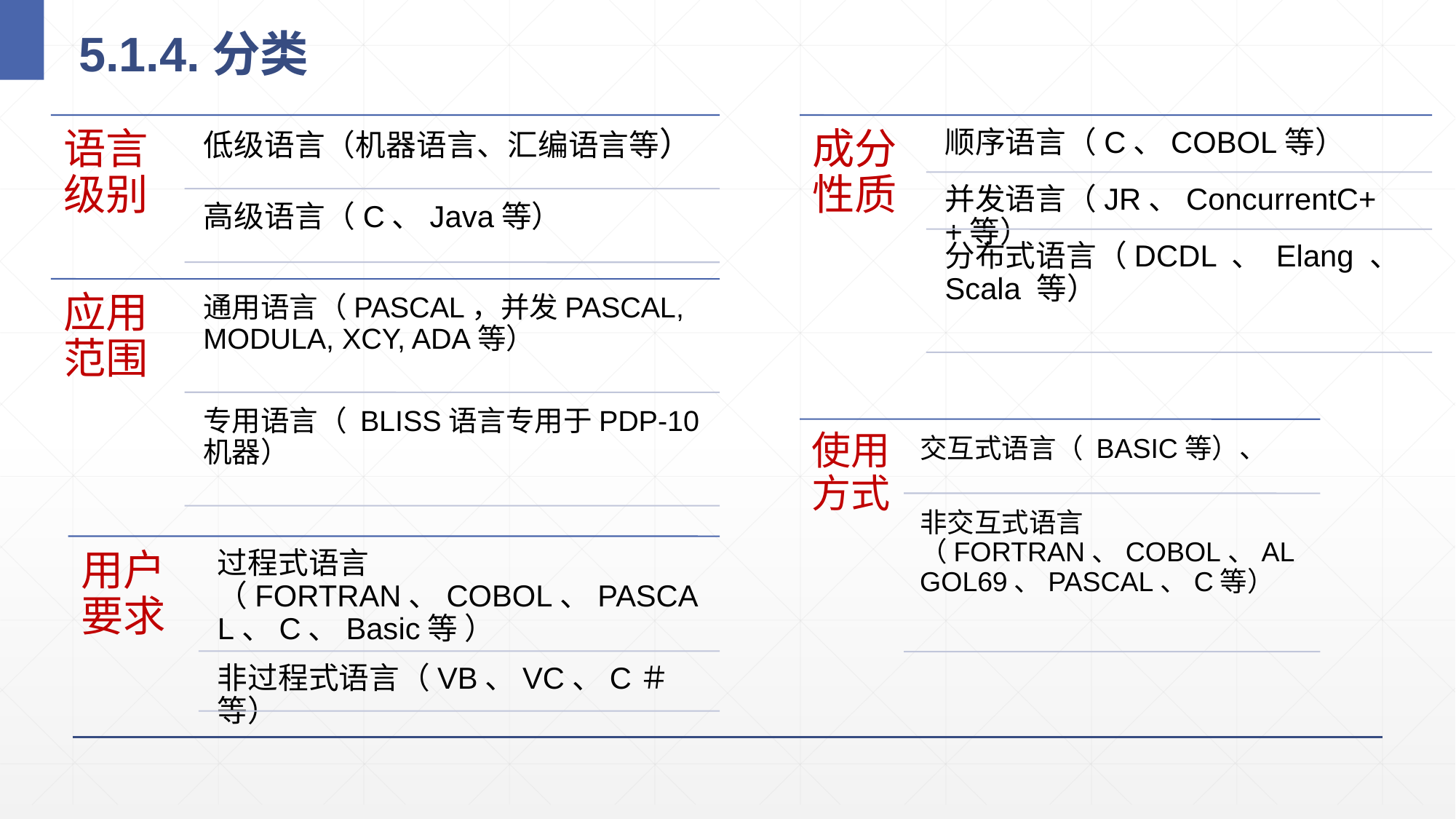

# 5.1.4.分类
语言级别
低级语言（机器语言、汇编语言等）
高级语言（C、Java等）
成分性质
顺序语言（C、COBOL等）
并发语言（JR、ConcurrentC++等）
分布式语言（DCDL 、 Elang 、 Scala 等）
应用范围
通用语言（PASCAL，并发PASCAL, MODULA, XCY, ADA等）
专用语言（ BLISS语言专用于PDP-10机器）
使用方式
交互式语言（ BASIC等）、
非交互式语言（FORTRAN、COBOL、ALGOL69、PASCAL、C等）
用户要求
过程式语言（FORTRAN、COBOL、PASCAL、C、Basic等 ）
非过程式语言（VB、VC、C＃等）